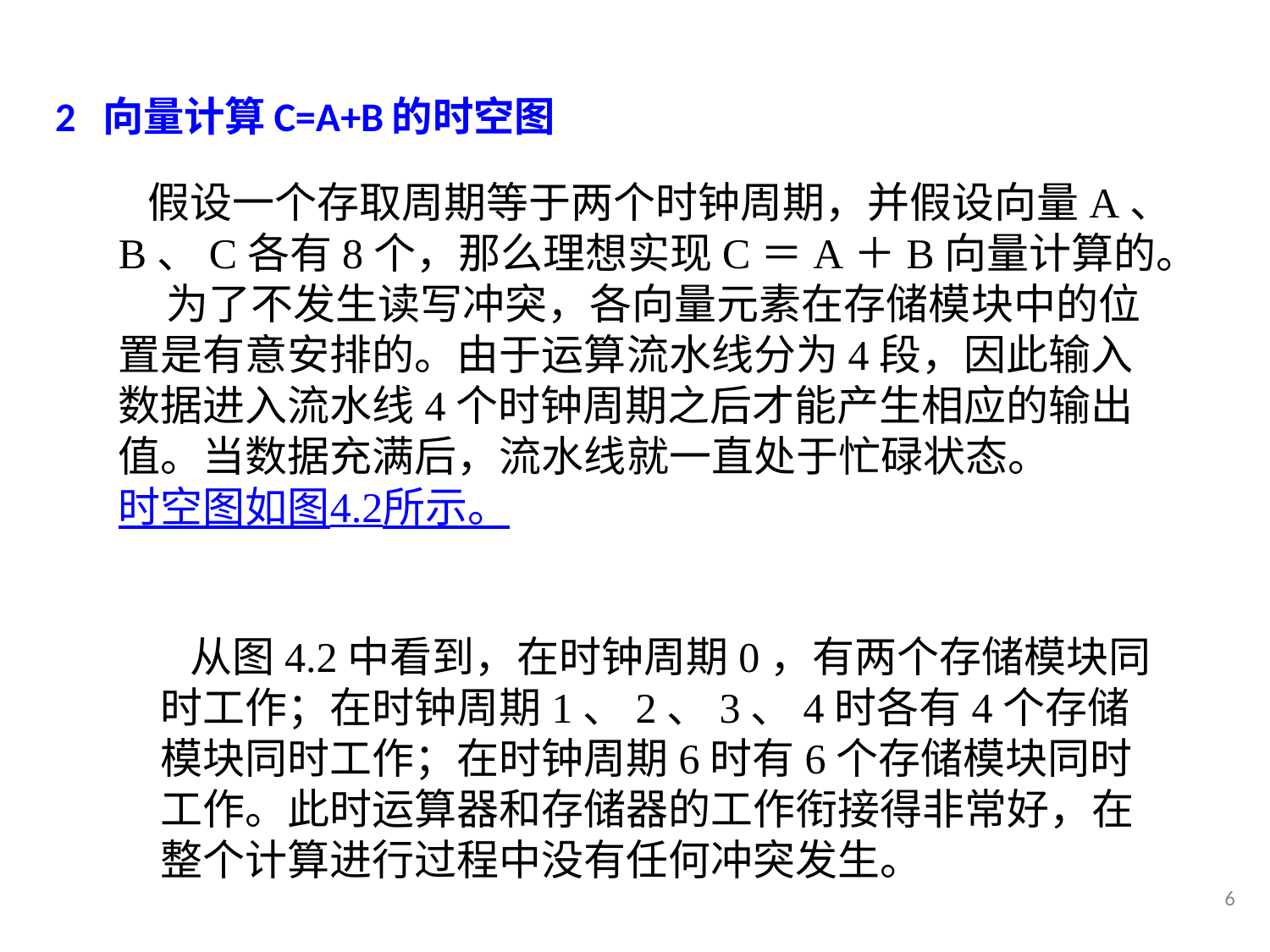

2  向量计算C=A+B的时空图
  假设一个存取周期等于两个时钟周期，并假设向量A、B、C各有8个，那么理想实现C＝A＋B向量计算的。
    为了不发生读写冲突，各向量元素在存储模块中的位置是有意安排的。由于运算流水线分为4段，因此输入数据进入流水线4个时钟周期之后才能产生相应的输出值。当数据充满后，流水线就一直处于忙碌状态。时空图如图4.2所示。
  从图4.2中看到，在时钟周期0，有两个存储模块同时工作；在时钟周期1、2、3、4时各有4个存储模块同时工作；在时钟周期6时有6个存储模块同时工作。此时运算器和存储器的工作衔接得非常好，在整个计算进行过程中没有任何冲突发生。
6